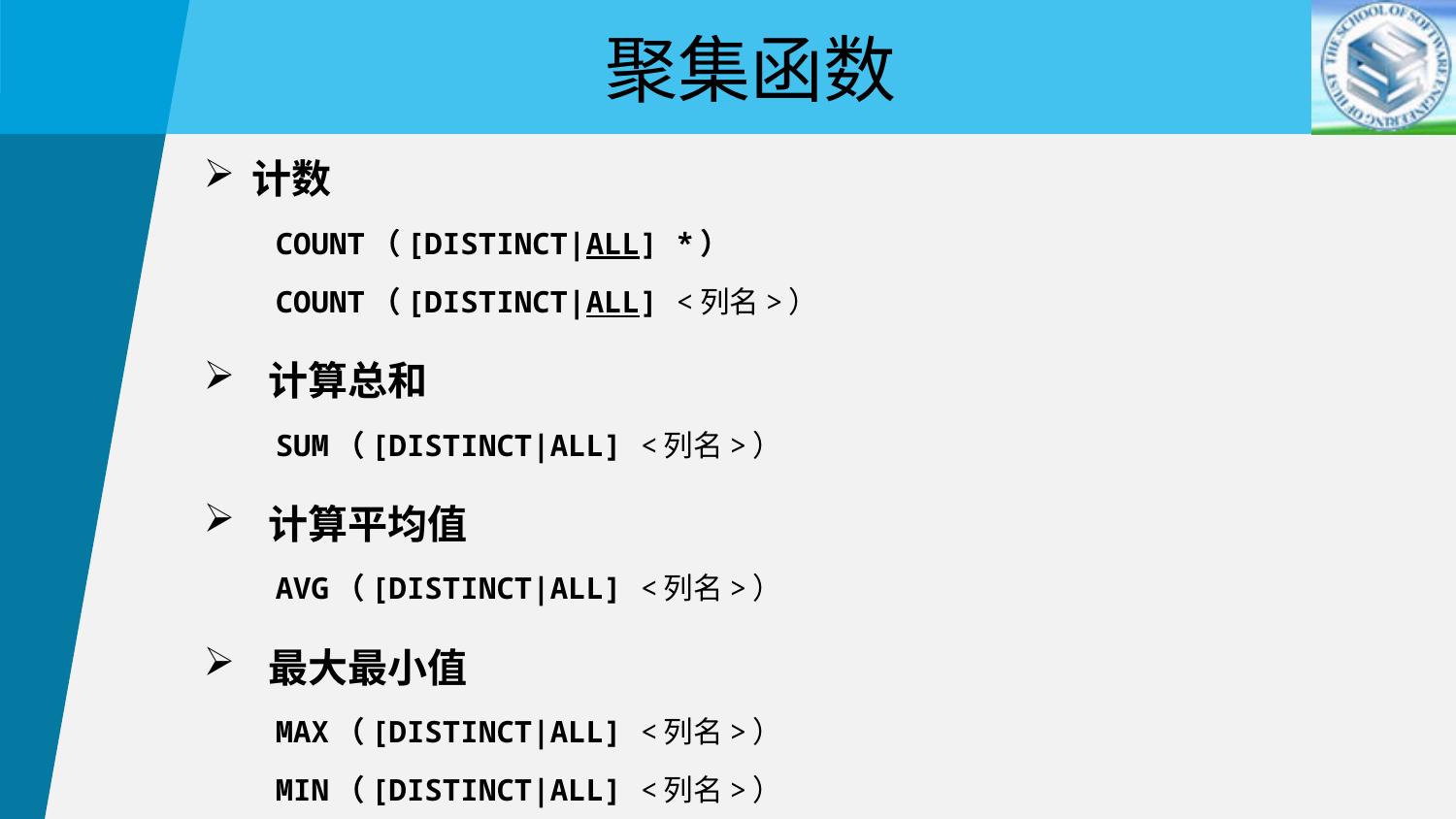

聚集函数
计数
    COUNT（[DISTINCT|ALL] *）
    COUNT（[DISTINCT|ALL] <列名>）
 计算总和
    SUM（[DISTINCT|ALL] <列名>）
 计算平均值
    AVG（[DISTINCT|ALL] <列名>）
 最大最小值
    MAX（[DISTINCT|ALL] <列名>）
    MIN（[DISTINCT|ALL] <列名>）